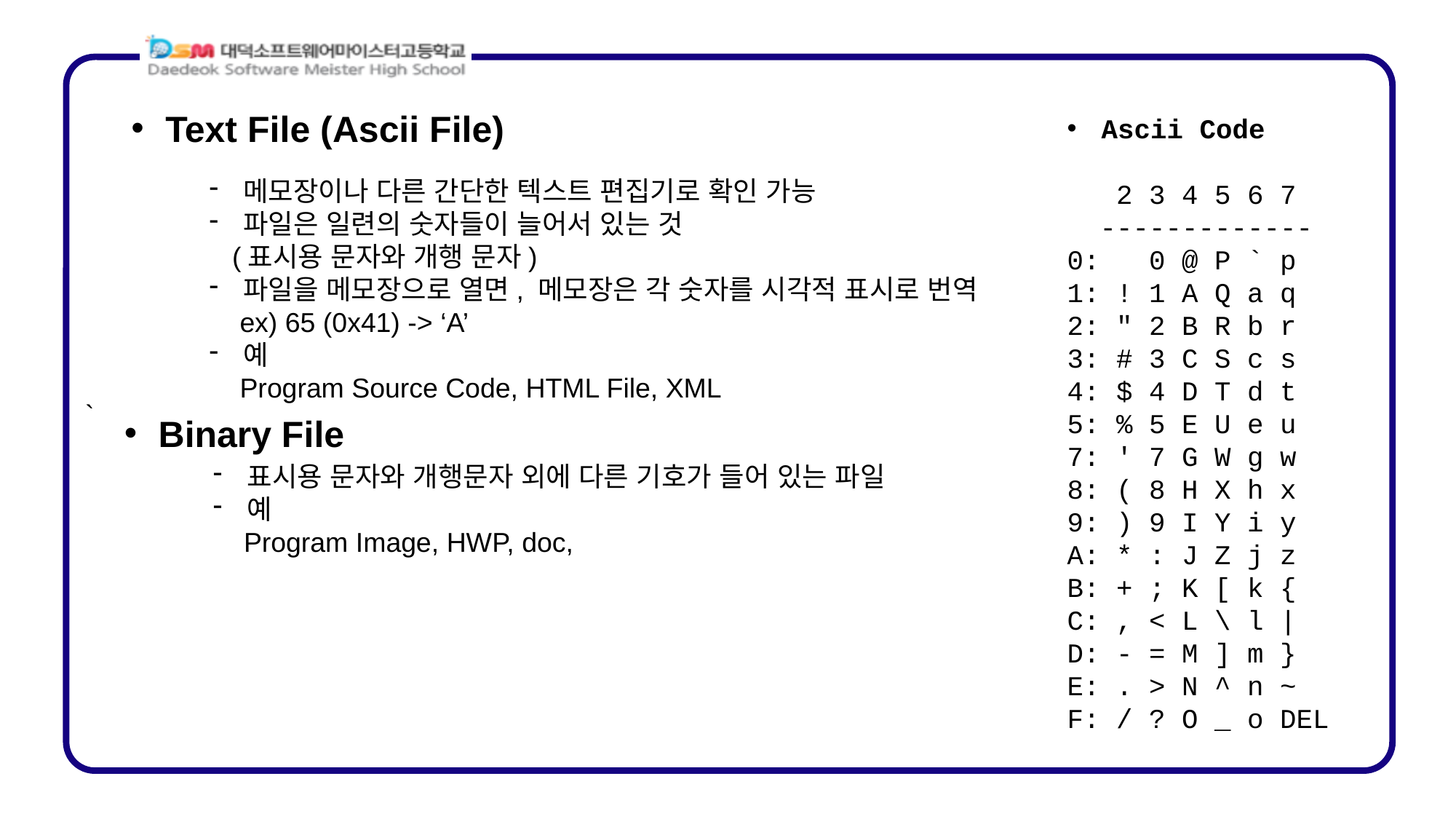

Text File (Ascii File)
Ascii Code

   2 3 4 5 6 7
  -------------
0:   0 @ P ` p
1: ! 1 A Q a q
2: " 2 B R b r
3: # 3 C S c s
4: $ 4 D T d t
5: % 5 E U e u
7: ' 7 G W g w
8: ( 8 H X h x
9: ) 9 I Y i y
A: * : J Z j z
B: + ; K [ k {
C: , < L \ l |
D: - = M ] m }
E: . > N ^ n ~
F: / ? O _ o DEL
메모장이나 다른 간단한 텍스트 편집기로 확인 가능
파일은 일련의 숫자들이 늘어서 있는 것
   (표시용 문자와 개행 문자)
파일을 메모장으로 열면, 메모장은 각 숫자를 시각적 표시로 번역
    ex) 65 (0x41) -> ‘A’
예
    Program Source Code, HTML File, XML
Binary File
표시용 문자와 개행문자 외에 다른 기호가 들어 있는 파일
예
    Program Image, HWP, doc,